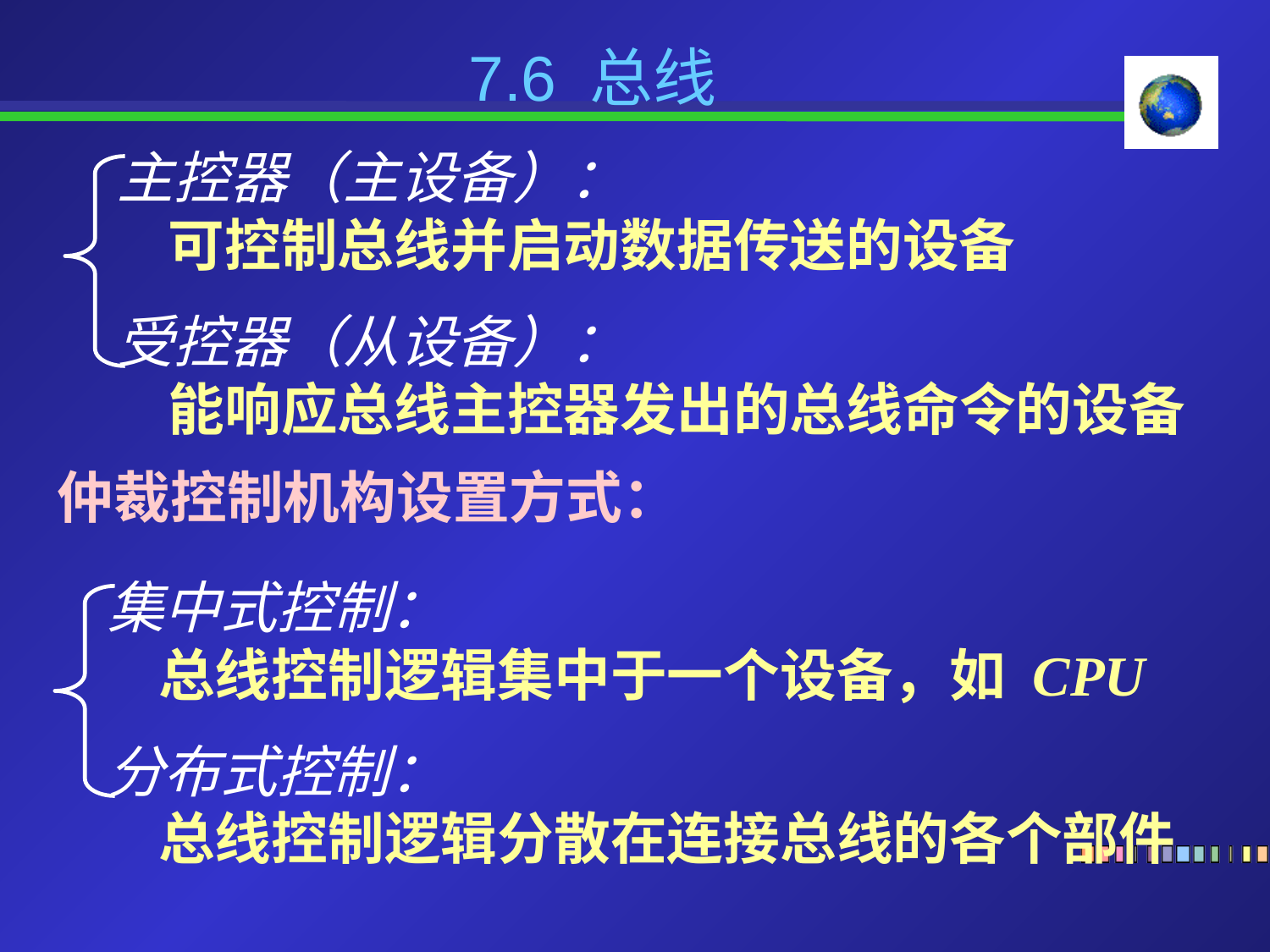

7.6 总线
主控器（主设备）：
    可控制总线并启动数据传送的设备
受控器（从设备）：
    能响应总线主控器发出的总线命令的设备

仲裁控制机构设置方式：
集中式控制：
    总线控制逻辑集中于一个设备，如 CPU
分布式控制：
    总线控制逻辑分散在连接总线的各个部件

107